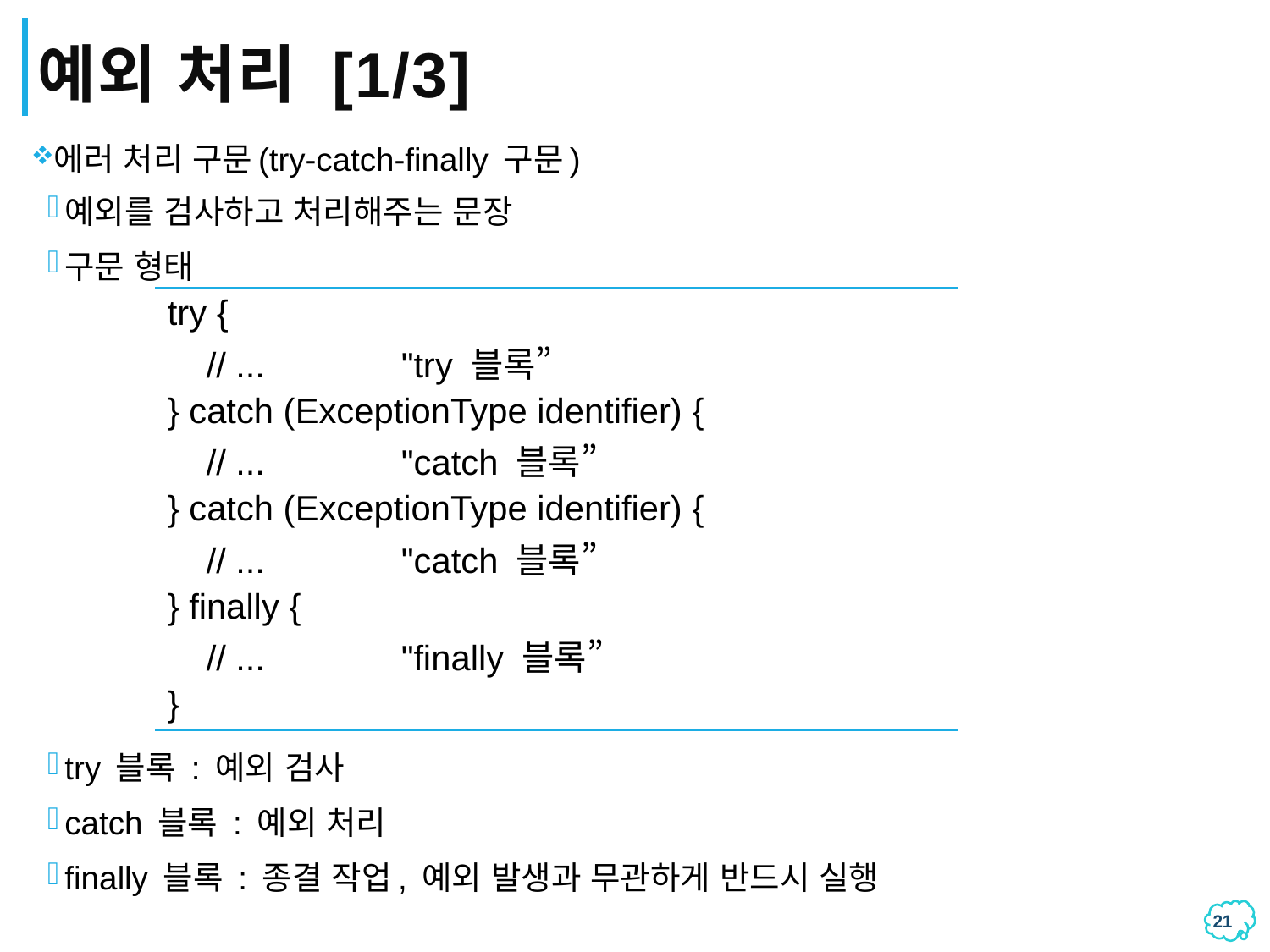

# 예외 처리 [1/3]
에러 처리 구문(try-catch-finally 구문)
예외를 검사하고 처리해주는 문장
구문 형태

try 블록 : 예외 검사
catch 블록 : 예외 처리
finally 블록 : 종결 작업, 예외 발생과 무관하게 반드시 실행
| try {     // ...              "try 블록” } catch (ExceptionType identifier) {     // ...              "catch 블록” } catch (ExceptionType identifier) {     // ...              "catch 블록” } finally {     // ...              "finally 블록” } |
| --- |
21